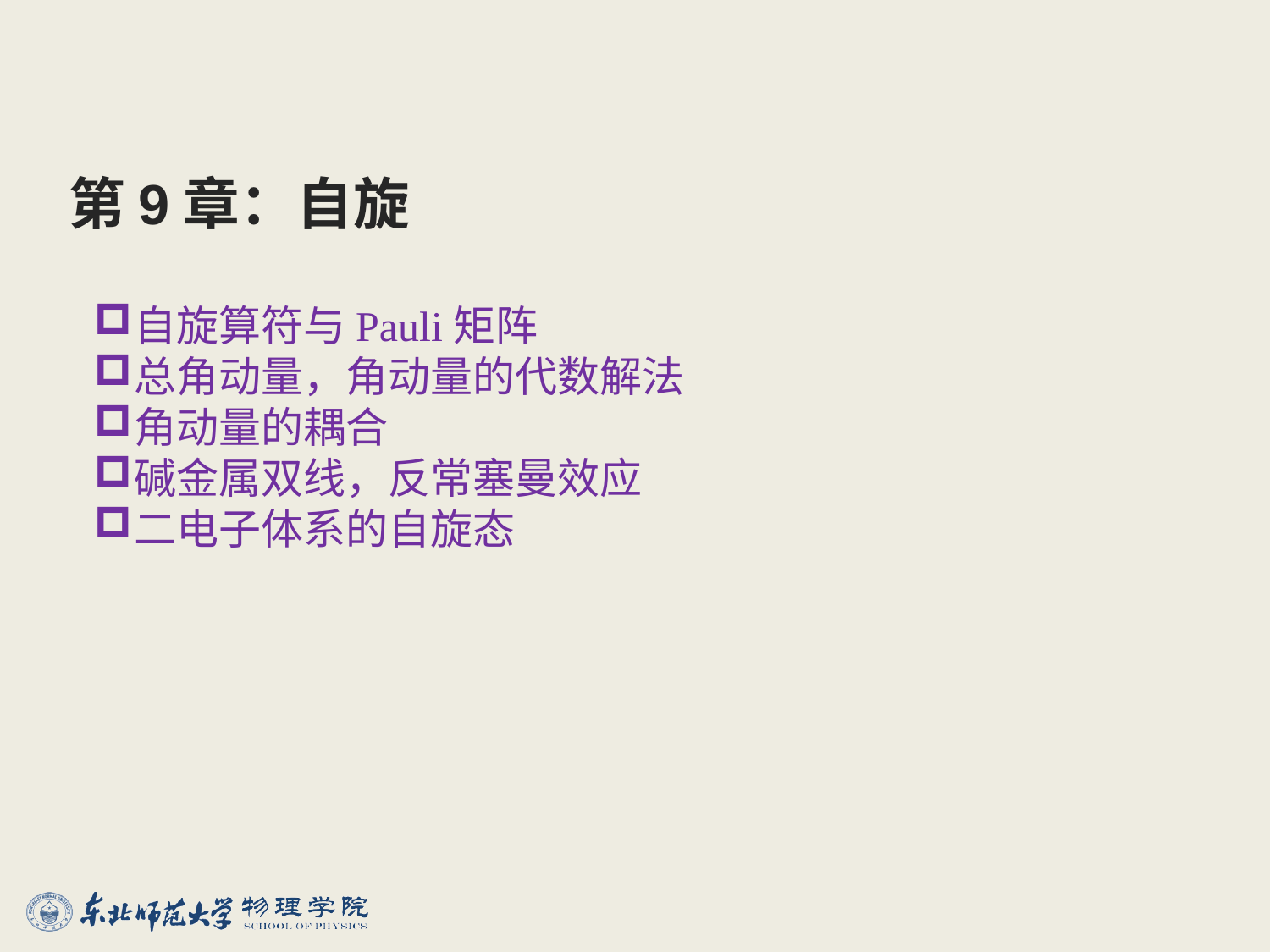

# 第9章：自旋
自旋算符与Pauli矩阵
总角动量，角动量的代数解法
角动量的耦合
碱金属双线，反常塞曼效应
二电子体系的自旋态